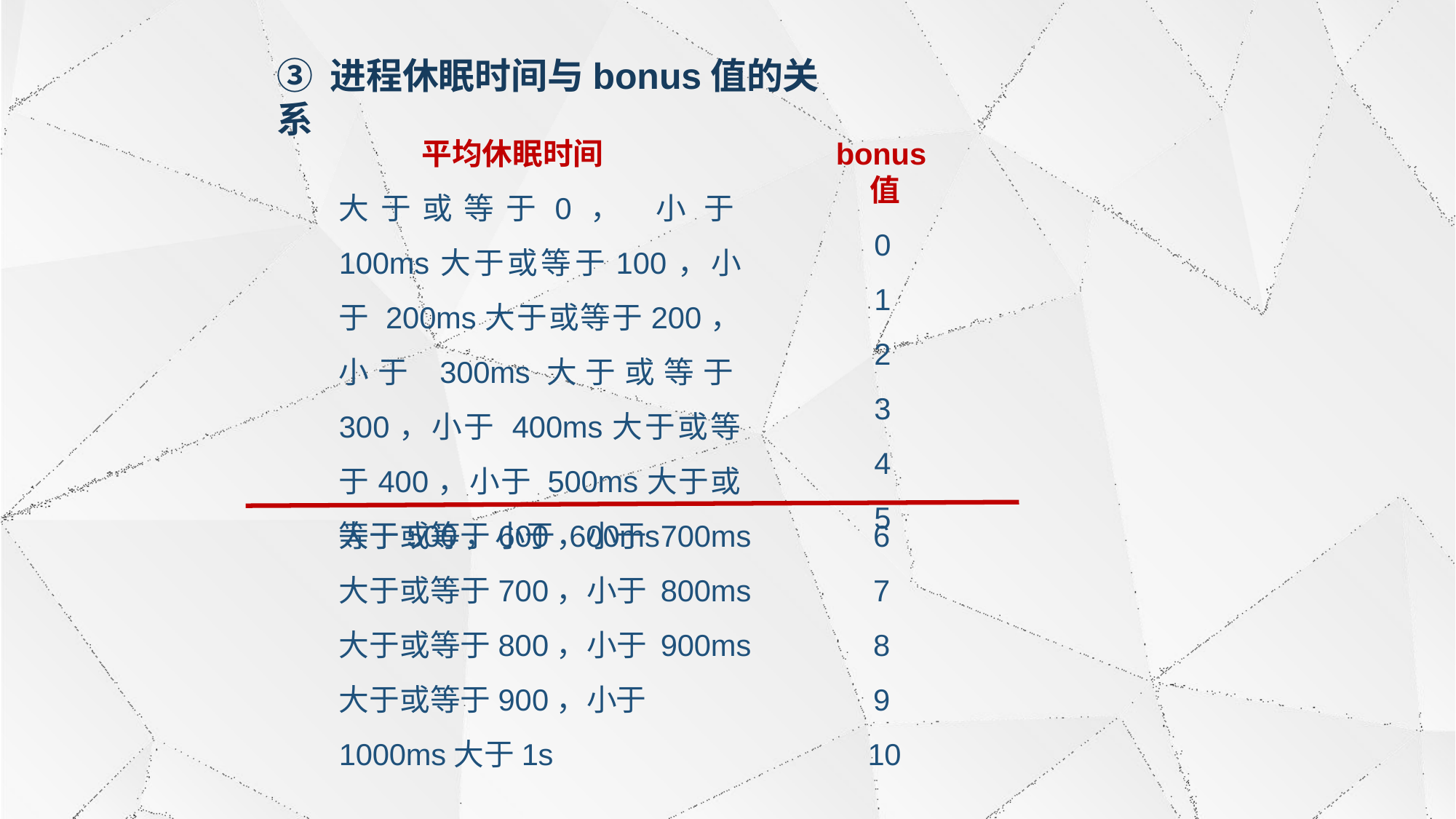

# ③ 进程休眠时间与bonus值的关系
平均休眠时间
大于或等于0， 小于 100ms大于或等于100，小于 200ms大于或等于200，小于 300ms大于或等于300，小于 400ms大于或等于400，小于 500ms大于或等于500，小于 600ms
bonus值
0
1
2
3
4
5
大于或等于600，小于 700ms大于或等于700，小于 800ms大于或等于800，小于 900ms大于或等于900，小于 1000ms大于1s
6
7
8
9
10